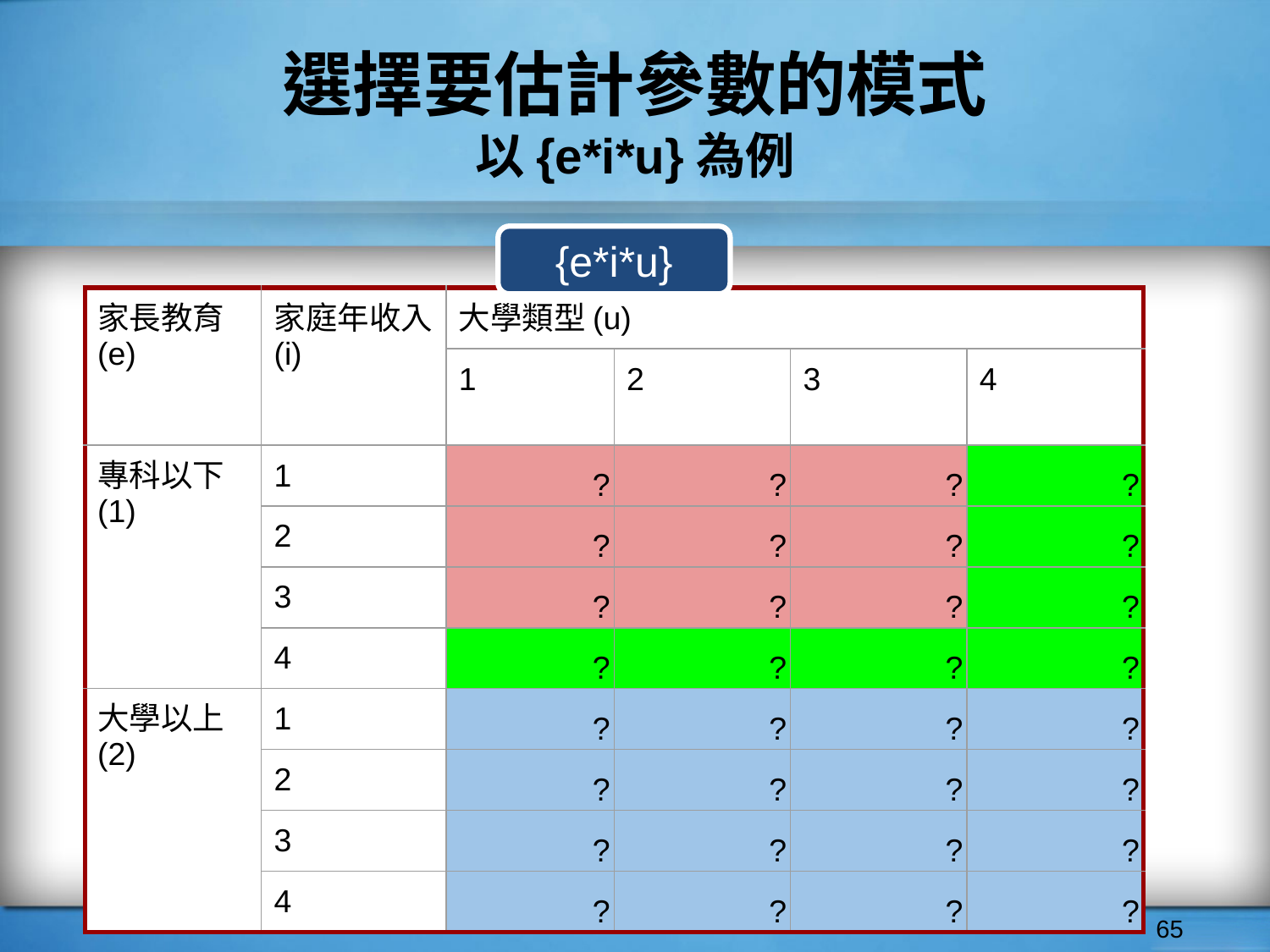

# 選擇要估計參數的模式
以{e*i*u}為例
{e*i*u}

| 家長教育 (e) | 家庭年收入 (i) | 大學類型(u) |  |  |  |
| --- | --- | --- | --- | --- | --- |
|  |  | 1 | 2 | 3 | 4 |
| 專科以下 (1) | 1 | ? | ? | ? | ? |
|  | 2 | ? | ? | ? | ? |
|  | 3 | ? | ? | ? | ? |
|  | 4 | ? | ? | ? | ? |
| 大學以上 (2) | 1 | ? | ? | ? | ? |
|  | 2 | ? | ? | ? | ? |
|  | 3 | ? | ? | ? | ? |
|  | 4 | ? | ? | ? | ? |
65